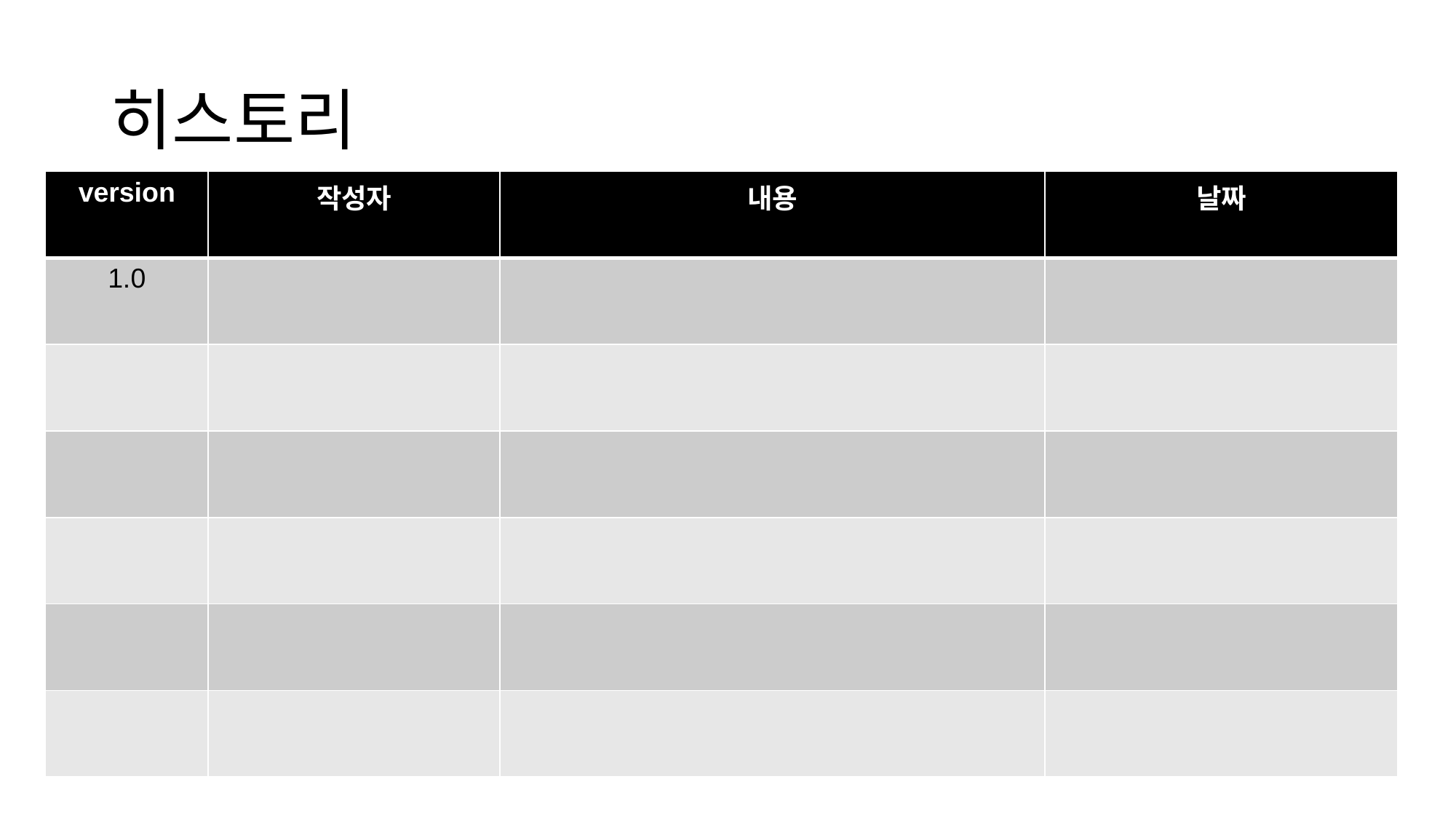

# 히스토리
| version | 작성자 | 내용 | 날짜 |
| --- | --- | --- | --- |
| 1.0 |  |  |  |
|  |  |  |  |
|  |  |  |  |
|  |  |  |  |
|  |  |  |  |
|  |  |  |  |